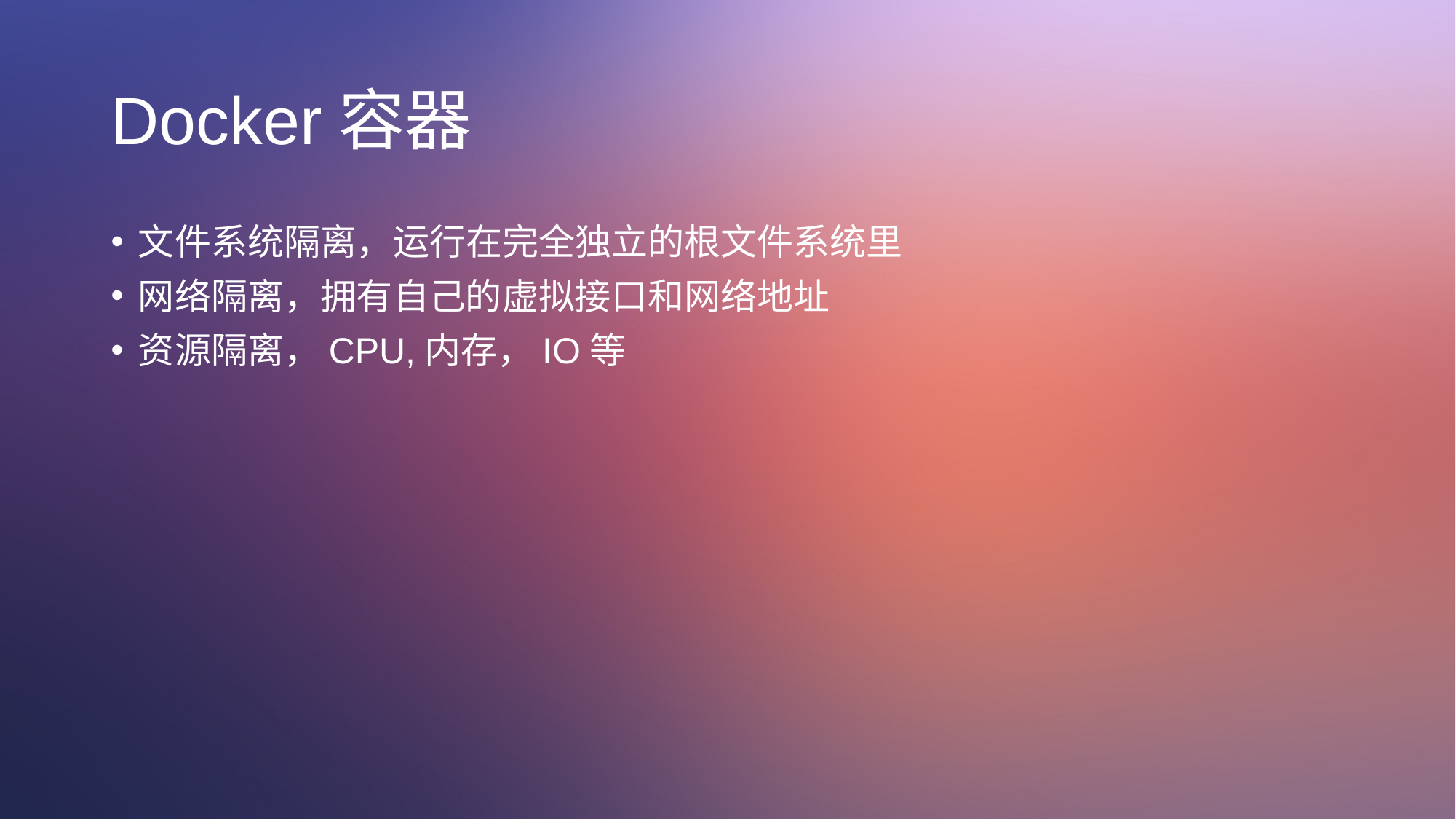

# Docker容器
文件系统隔离，运行在完全独立的根文件系统里
网络隔离，拥有自己的虚拟接口和网络地址
资源隔离，CPU,内存，IO等